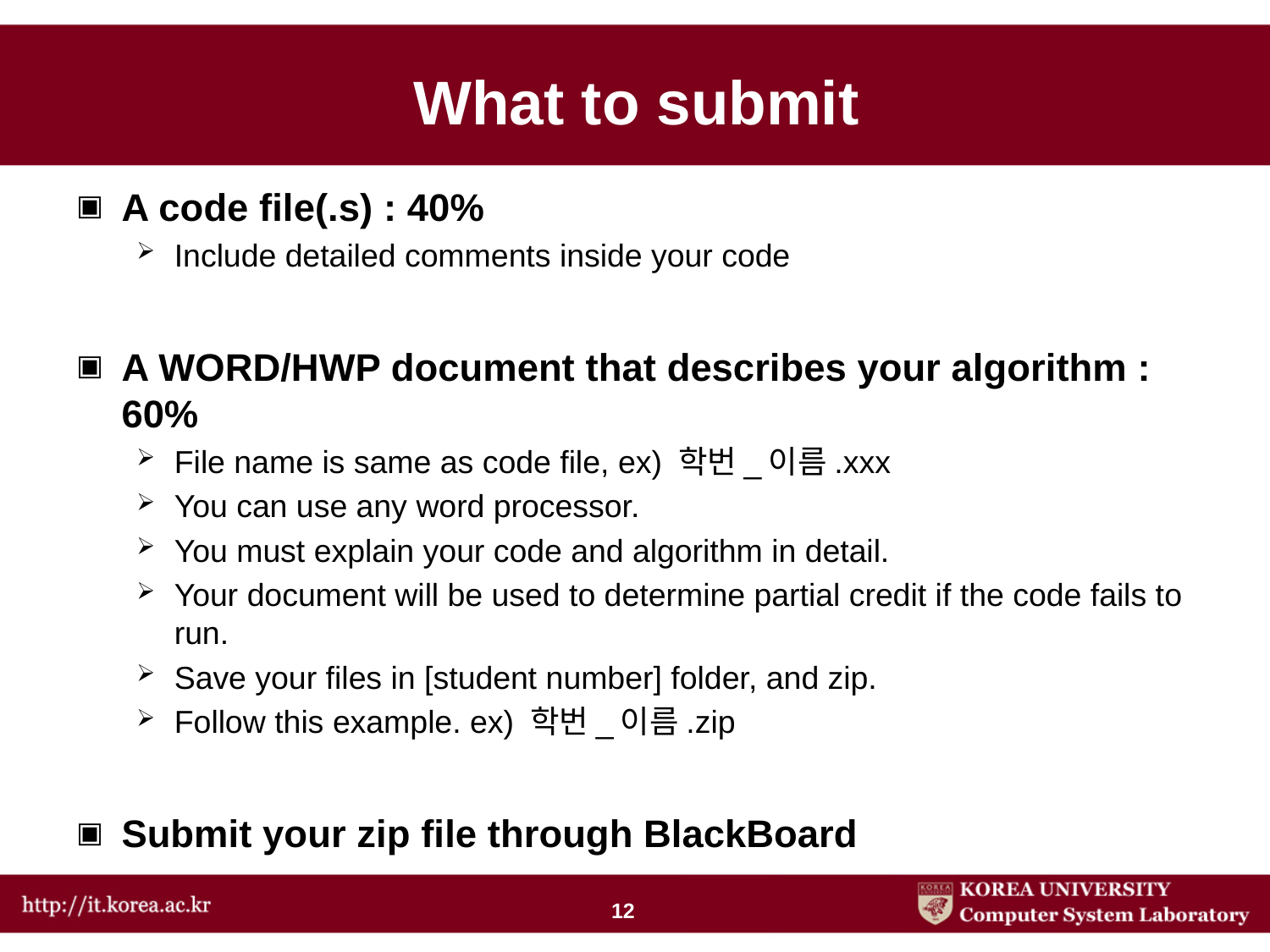

# What to submit
A code file(.s) : 40%
Include detailed comments inside your code

A WORD/HWP document that describes your algorithm : 60%
File name is same as code file, ex) 학번_이름.xxx
You can use any word processor.
You must explain your code and algorithm in detail.
Your document will be used to determine partial credit if the code fails to run.
Save your files in [student number] folder, and zip.
Follow this example. ex) 학번_이름.zip

Submit your zip file through BlackBoard

12